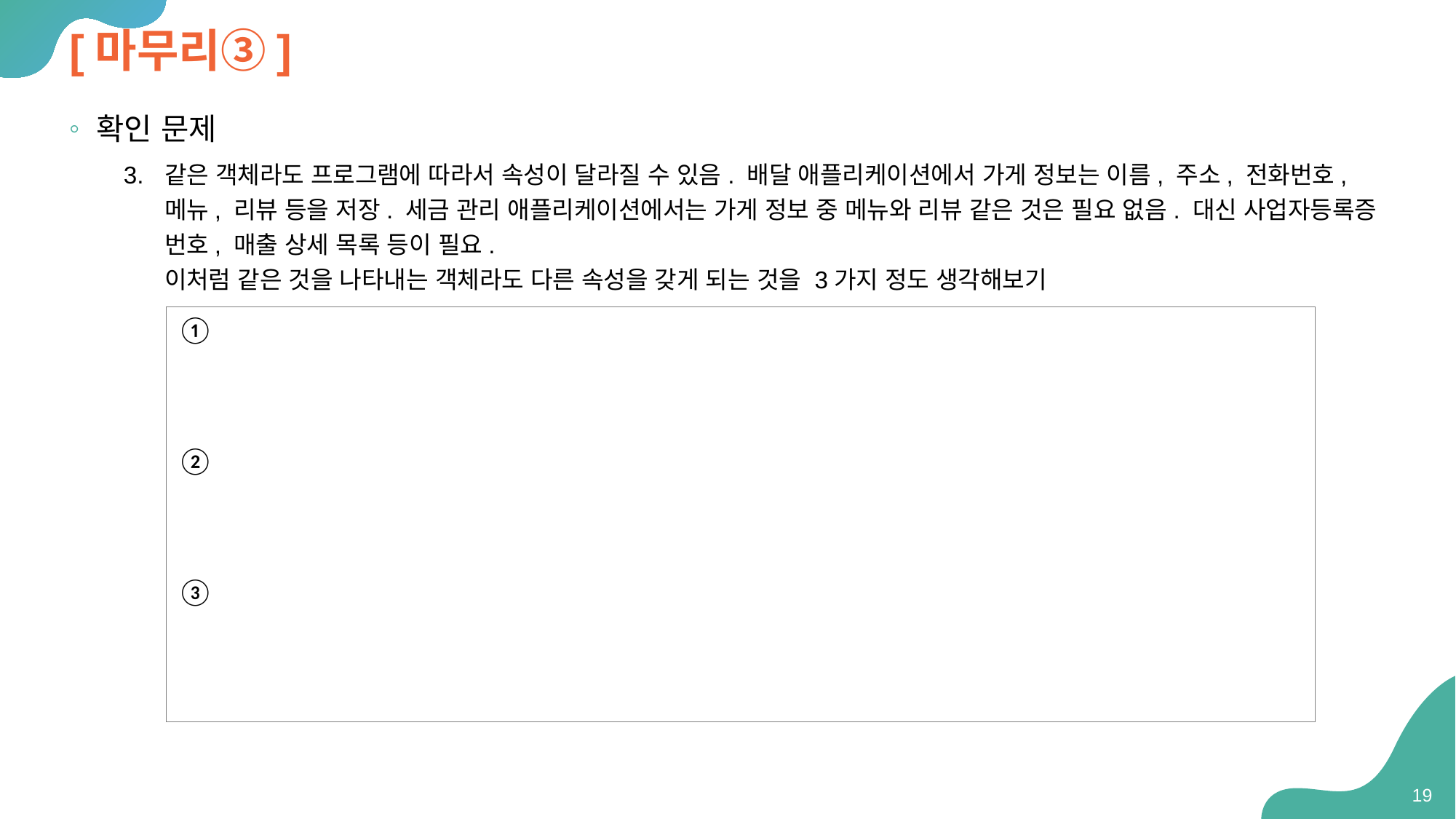

# [마무리③]
확인 문제
같은 객체라도 프로그램에 따라서 속성이 달라질 수 있음. 배달 애플리케이션에서 가게 정보는 이름, 주소, 전화번호, 메뉴, 리뷰 등을 저장. 세금 관리 애플리케이션에서는 가게 정보 중 메뉴와 리뷰 같은 것은 필요 없음. 대신 사업자등록증 번호, 매출 상세 목록 등이 필요.
이처럼 같은 것을 나타내는 객체라도 다른 속성을 갖게 되는 것을 3가지 정도 생각해보기
①

②

③
19